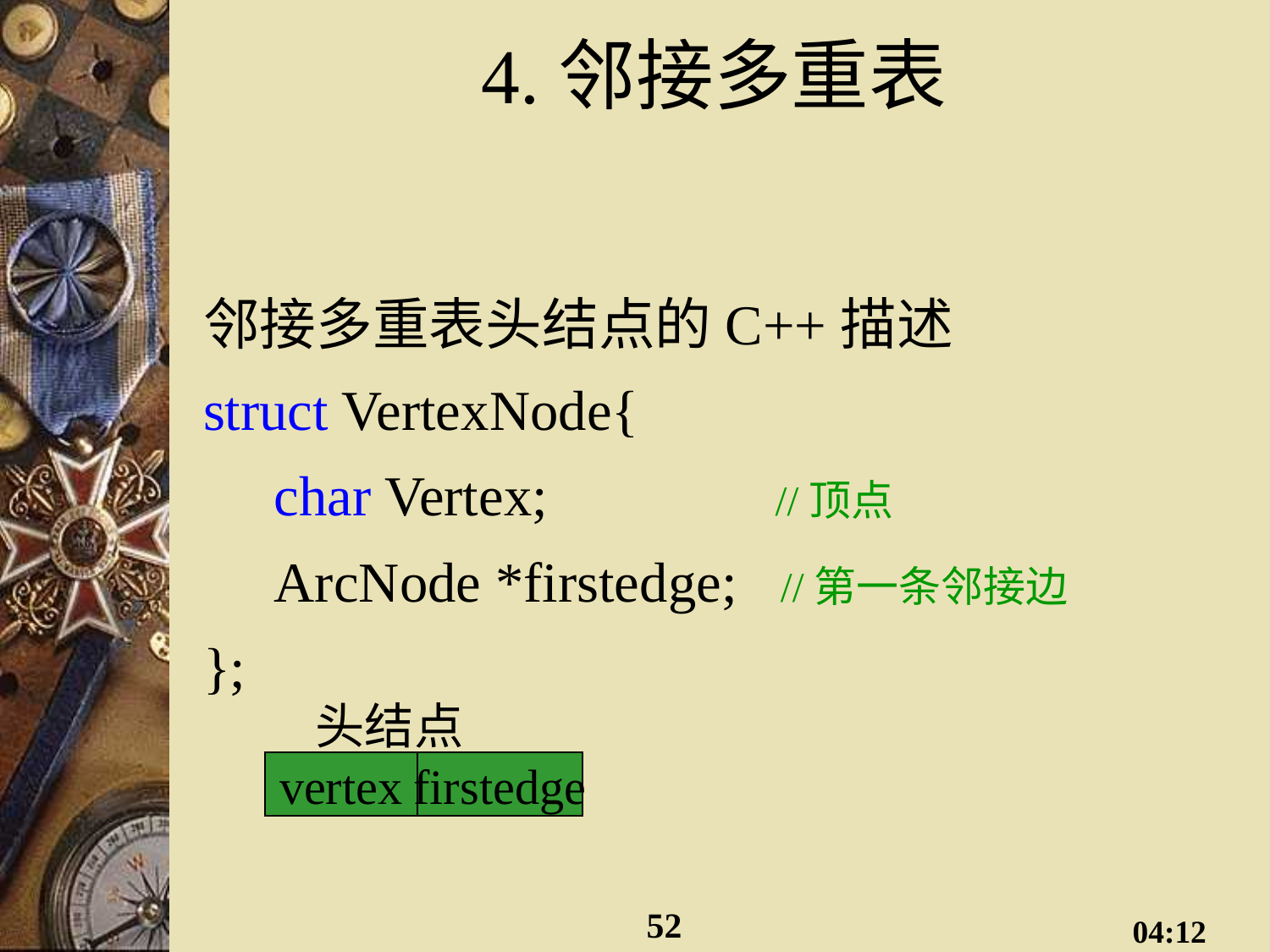

# 4.邻接多重表
邻接多重表头结点的C++描述
struct VertexNode{
     char Vertex;                //顶点
     ArcNode *firstedge;   //第一条邻接边
};

头结点
vertex
firstedge